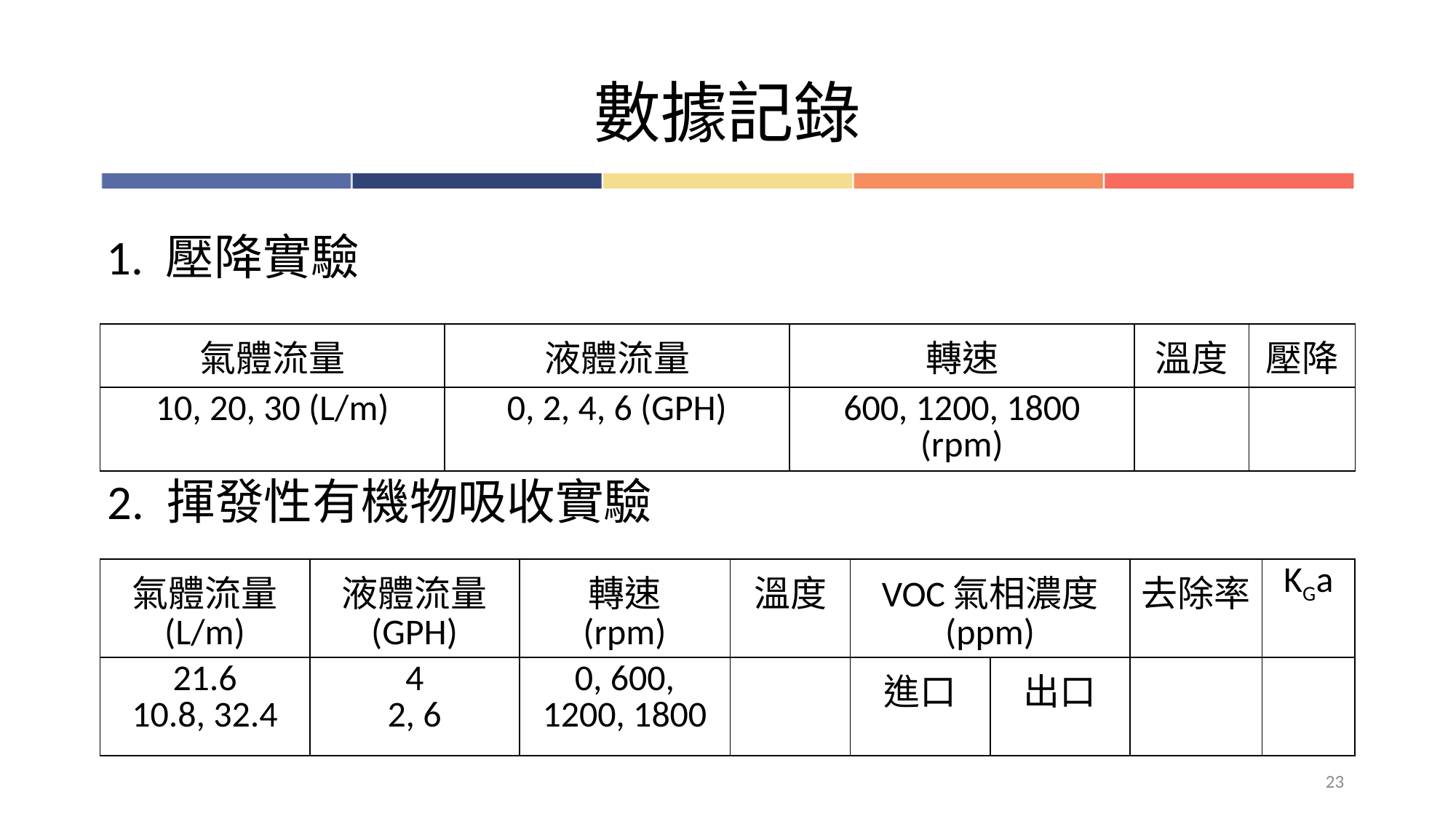

# 數據記錄
1. 壓降實驗
| 氣體流量 | 液體流量 | 轉速 | 溫度 | 壓降 |
| --- | --- | --- | --- | --- |
| 10, 20, 30 (L/m) | 0, 2, 4, 6 (GPH) | 600, 1200, 1800 (rpm) |  |  |
2. 揮發性有機物吸收實驗
| 氣體流量 (L/m) | 液體流量 (GPH) | 轉速 (rpm) | 溫度 | VOC氣相濃度 (ppm) |  | 去除率 | KGa |
| --- | --- | --- | --- | --- | --- | --- | --- |
| 21.6 10.8, 32.4 | 4 2, 6 | 0, 600, 1200, 1800 |  | 進口 | 出口 |  |  |
23